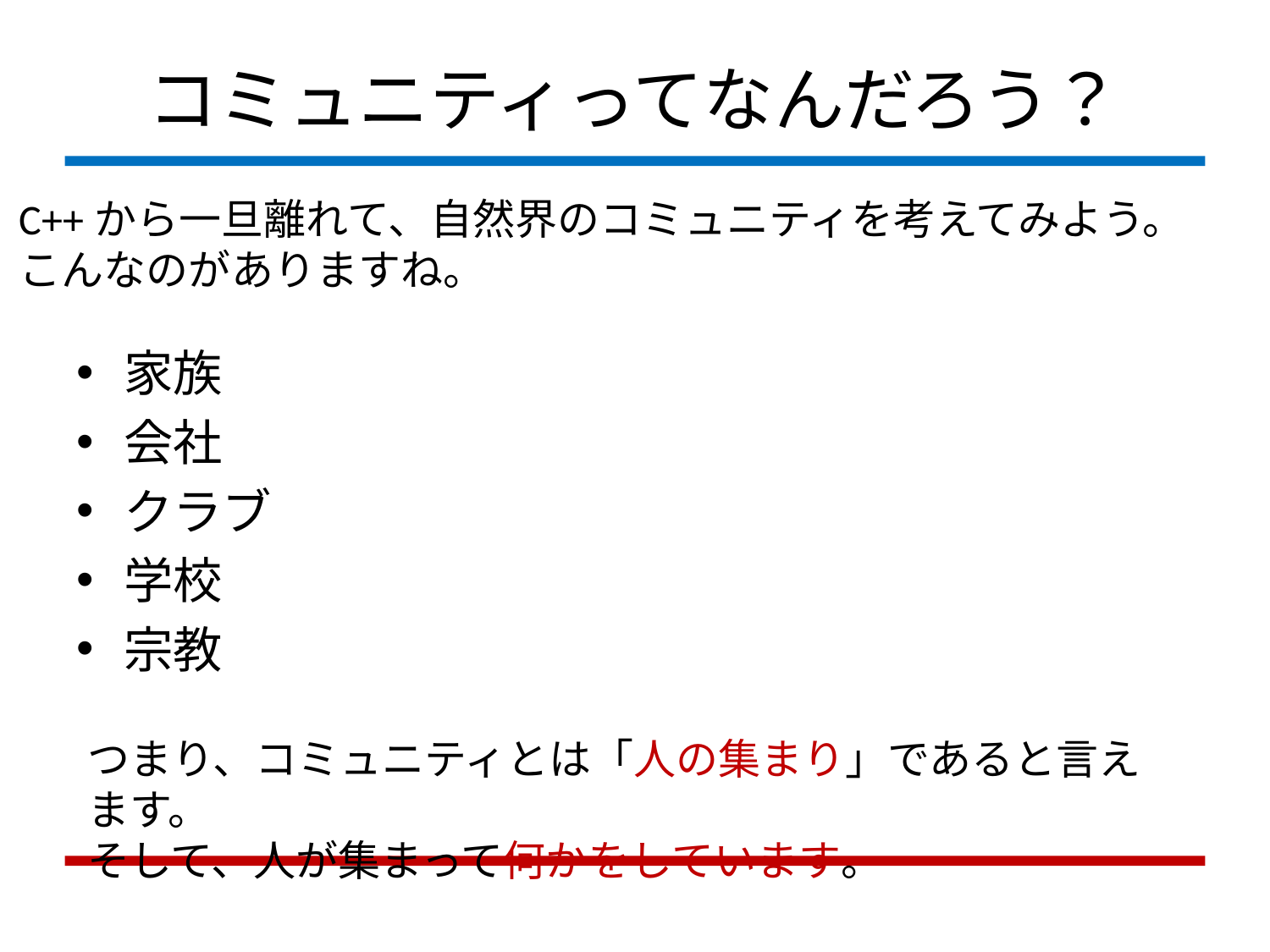

# コミュニティってなんだろう？
C++から一旦離れて、自然界のコミュニティを考えてみよう。
こんなのがありますね。
家族
会社
クラブ
学校
宗教
つまり、コミュニティとは「人の集まり」であると言えます。
そして、人が集まって何かをしています。